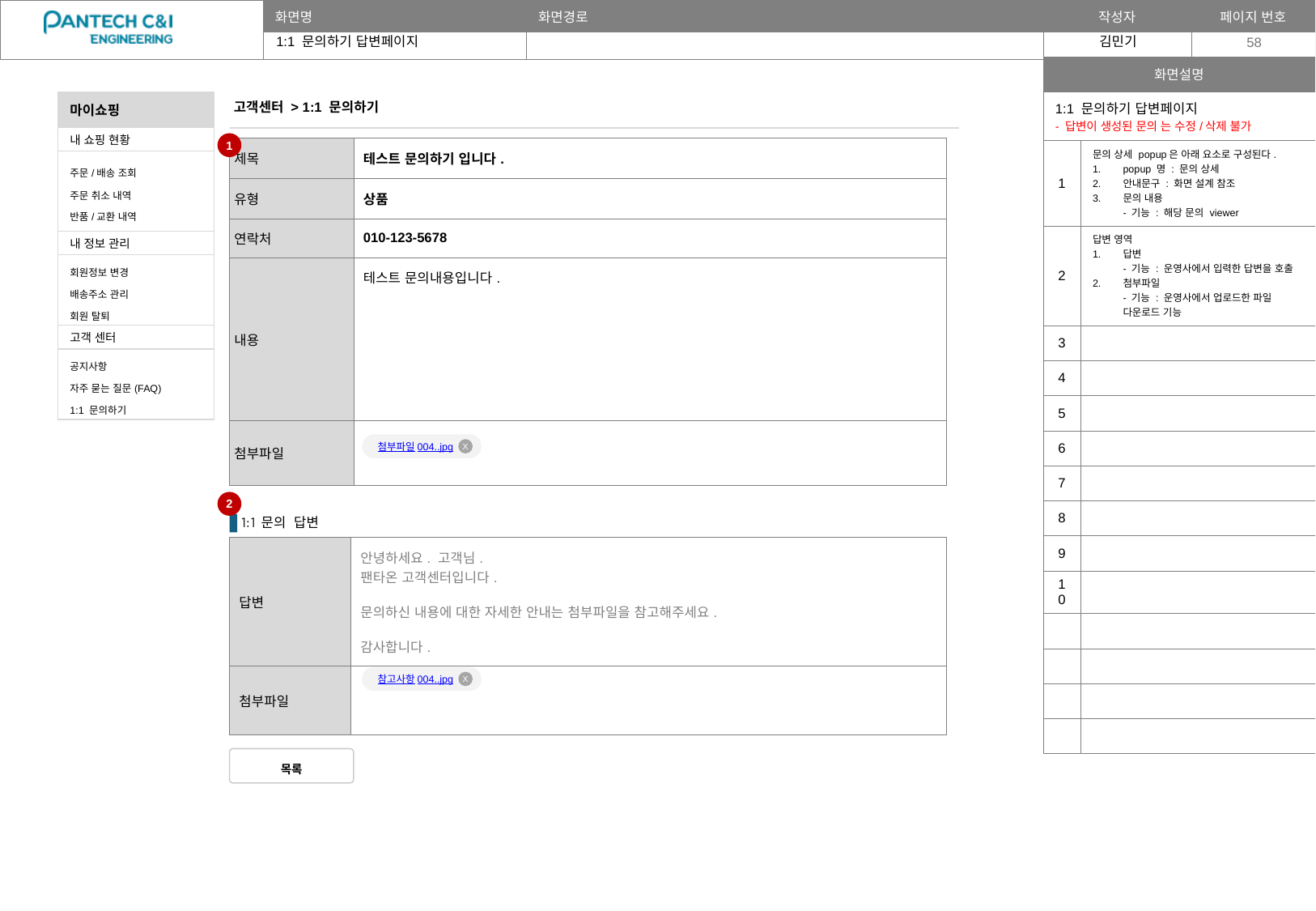

1:1 문의하기 답변페이지
58
| 화면설명 |  |
| --- | --- |
| 1:1 문의하기 답변페이지 - 답변이 생성된 문의 는 수정/삭제 불가 |  |
| 1 | 문의 상세 popup은 아래 요소로 구성된다. popup 명 : 문의 상세 안내문구 : 화면 설계 참조 문의 내용 - 기능 : 해당 문의 viewer |
| 2 | 답변 영역 답변 - 기능 : 운영사에서 입력한 답변을 호출 첨부파일 - 기능 : 운영사에서 업로드한 파일 다운로드 기능 |
| 3 |  |
| 4 |  |
| 5 |  |
| 6 |  |
| 7 |  |
| 8 |  |
| 9 |  |
| 10 |  |
|  |  |
|  |  |
|  |  |
|  |  |
고객센터 > 1:1 문의하기
| 마이쇼핑 |
| --- |
| 내 쇼핑 현황 |
| 주문/배송 조회 주문 취소 내역 반품/교환 내역 |
| 내 정보 관리 |
| 회원정보 변경 배송주소 관리 회원 탈퇴 |
| 고객 센터 |
| 공지사항 자주 묻는 질문(FAQ) 1:1 문의하기 |
1
| 제목 | 테스트 문의하기 입니다. |
| --- | --- |
| 유형 | 상품 |
| 연락처 | 010-123-5678 |
| 내용 | 테스트 문의내용입니다. |
| 첨부파일 |  |
첨부파일004..jpg
X
2
1:1 문의  답변

| 답변 | 안녕하세요. 고객님. 팬타온 고객센터입니다. 문의하신 내용에 대한 자세한 안내는 첨부파일을 참고해주세요. 감사합니다. |
| --- | --- |
| 첨부파일 |  |
참고사항004..jpg
X
목록